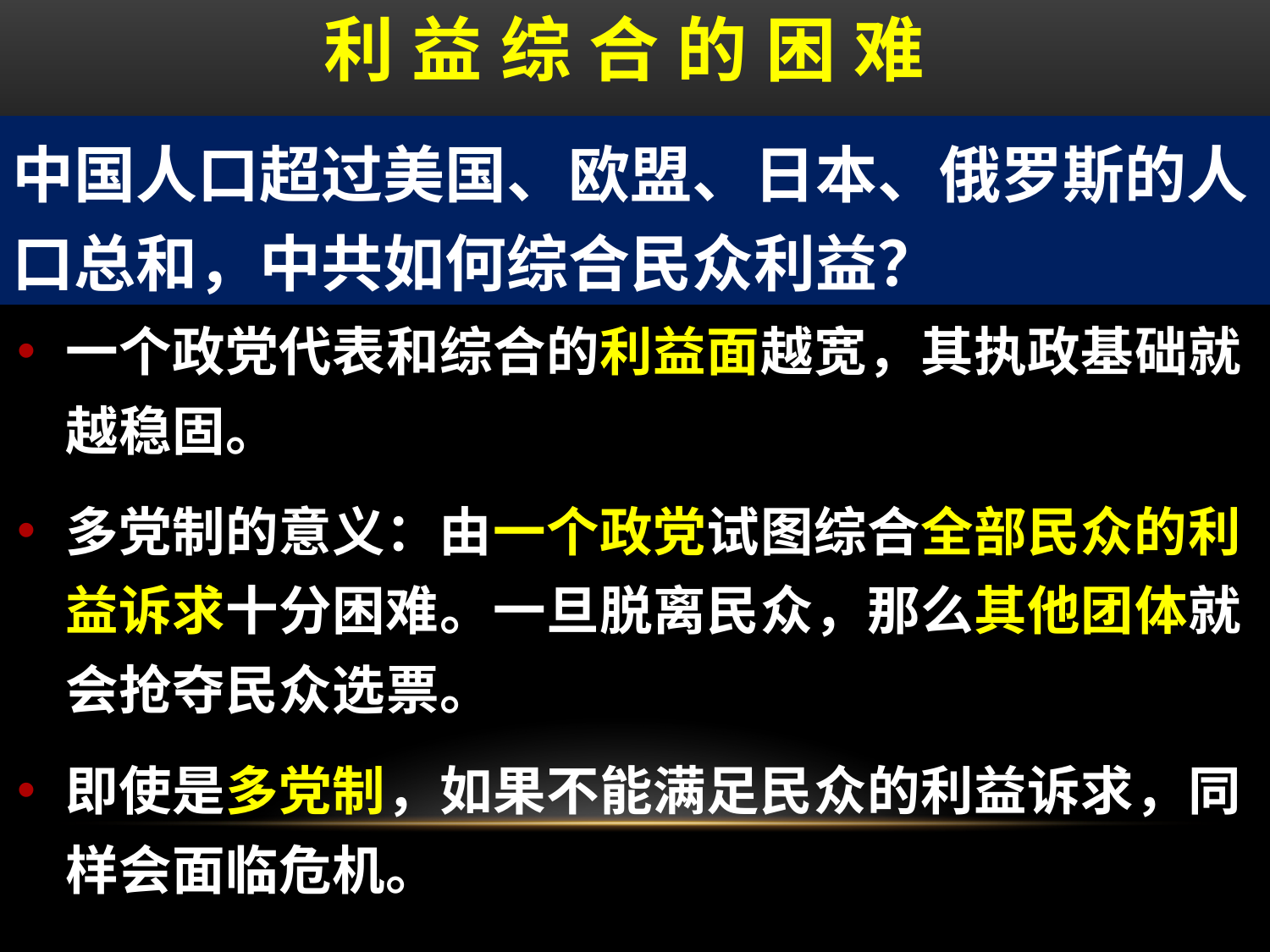

# 利 益 综 合 的 困 难
中国人口超过美国、欧盟、日本、俄罗斯的人口总和，中共如何综合民众利益？
一个政党代表和综合的利益面越宽，其执政基础就越稳固。
多党制的意义：由一个政党试图综合全部民众的利益诉求十分困难。一旦脱离民众，那么其他团体就会抢夺民众选票。
即使是多党制，如果不能满足民众的利益诉求，同样会面临危机。